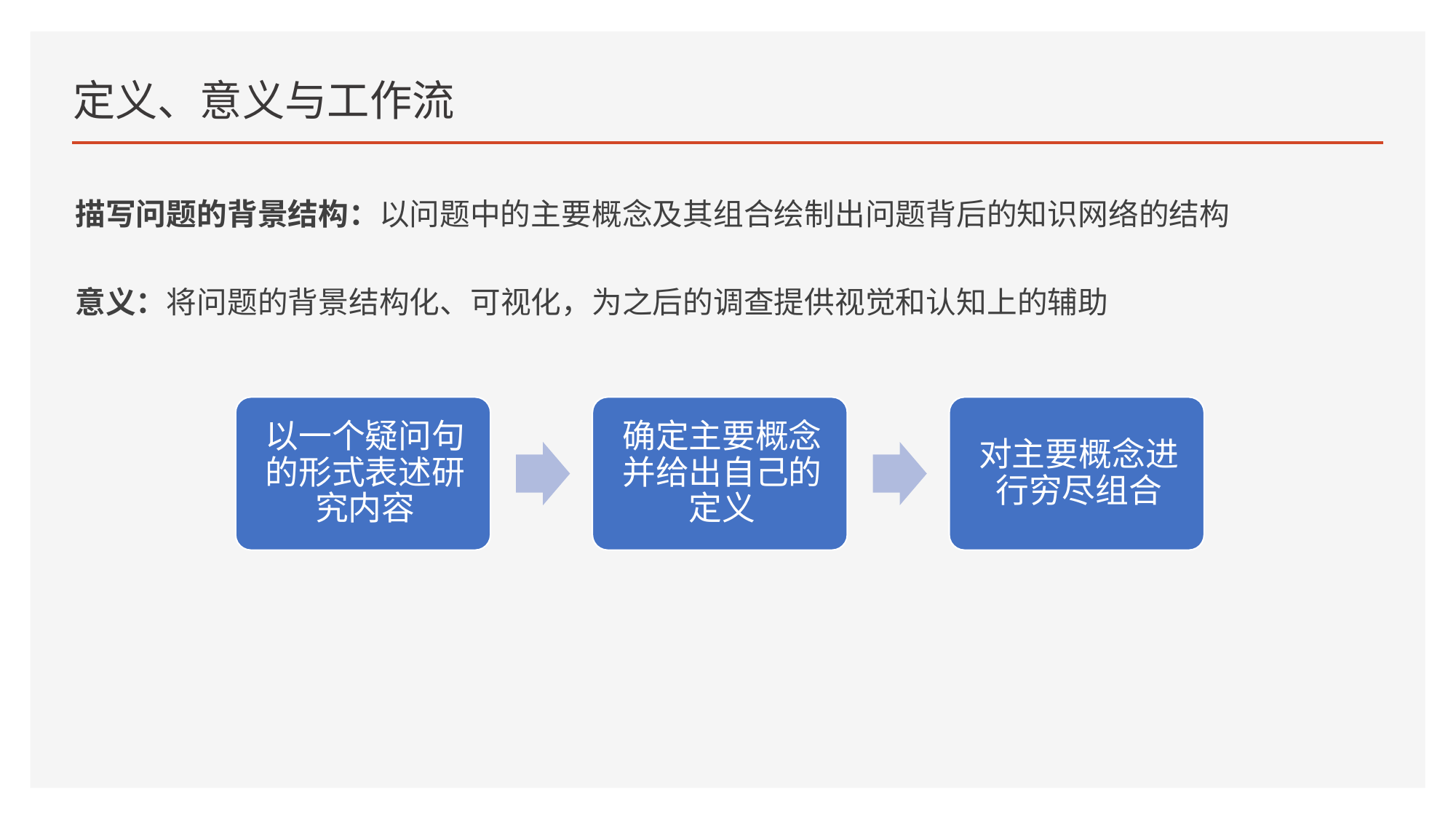

# 定义、意义与工作流
以一个疑问句的形式表述研究内容

确定主要概念并给出自己的定义

对主要概念进行穷尽组合
描写问题的背景结构：以问题中的主要概念及其组合绘制出问题背后的知识网络的结构
意义：将问题的背景结构化、可视化，为之后的调查提供视觉和认知上的辅助